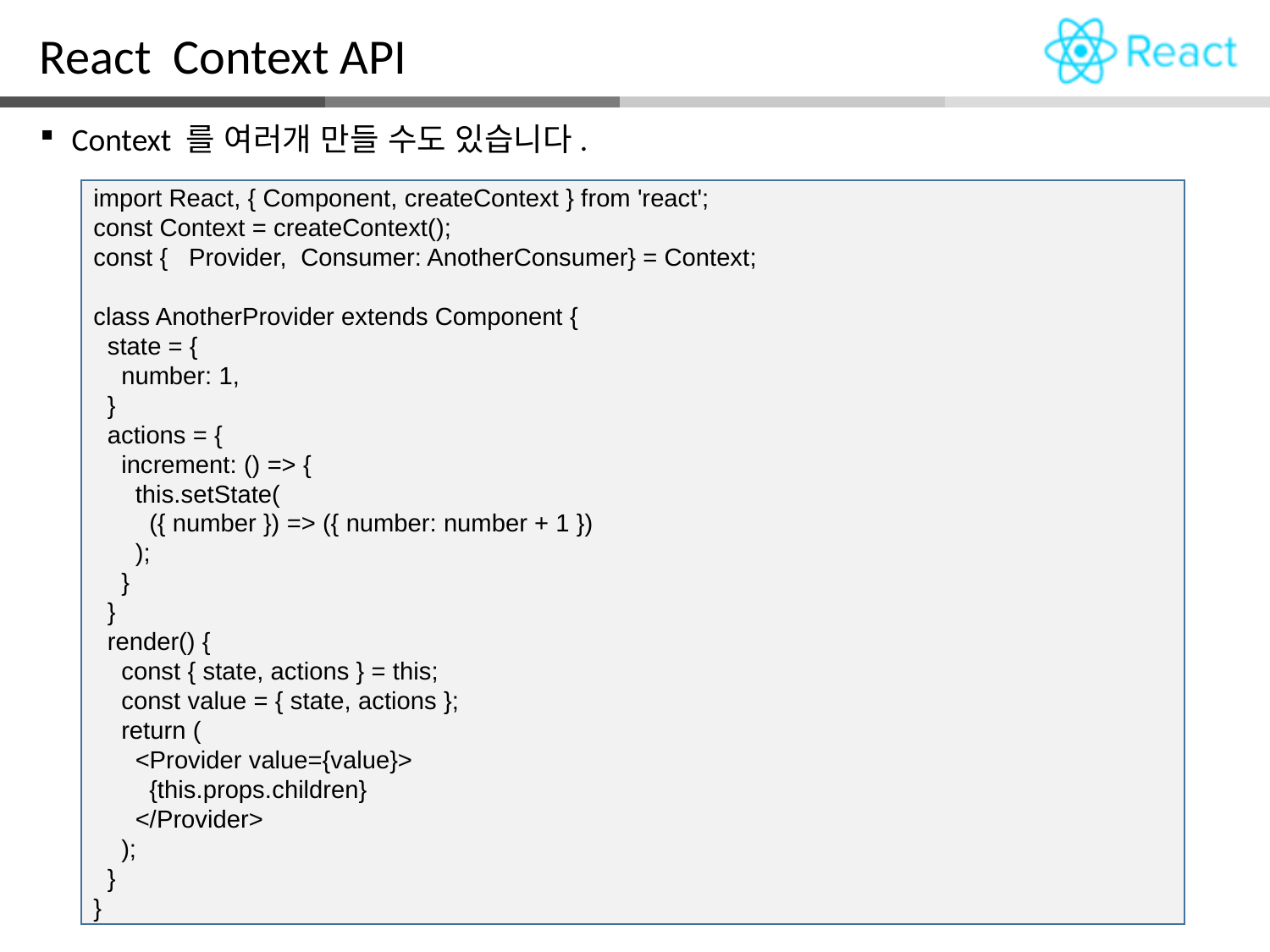

React  Context API
Context 를 여러개 만들 수도 있습니다.
import React, { Component, createContext } from 'react';
const Context = createContext();
const {   Provider,  Consumer: AnotherConsumer} = Context;

class AnotherProvider extends Component {
  state = {
    number: 1,
  }
  actions = {
    increment: () => {
      this.setState(
        ({ number }) => ({ number: number + 1 })
      );
    }
  }
  render() {
    const { state, actions } = this;
    const value = { state, actions };
    return (
      <Provider value={value}>
        {this.props.children}
      </Provider>
    );
  }
}